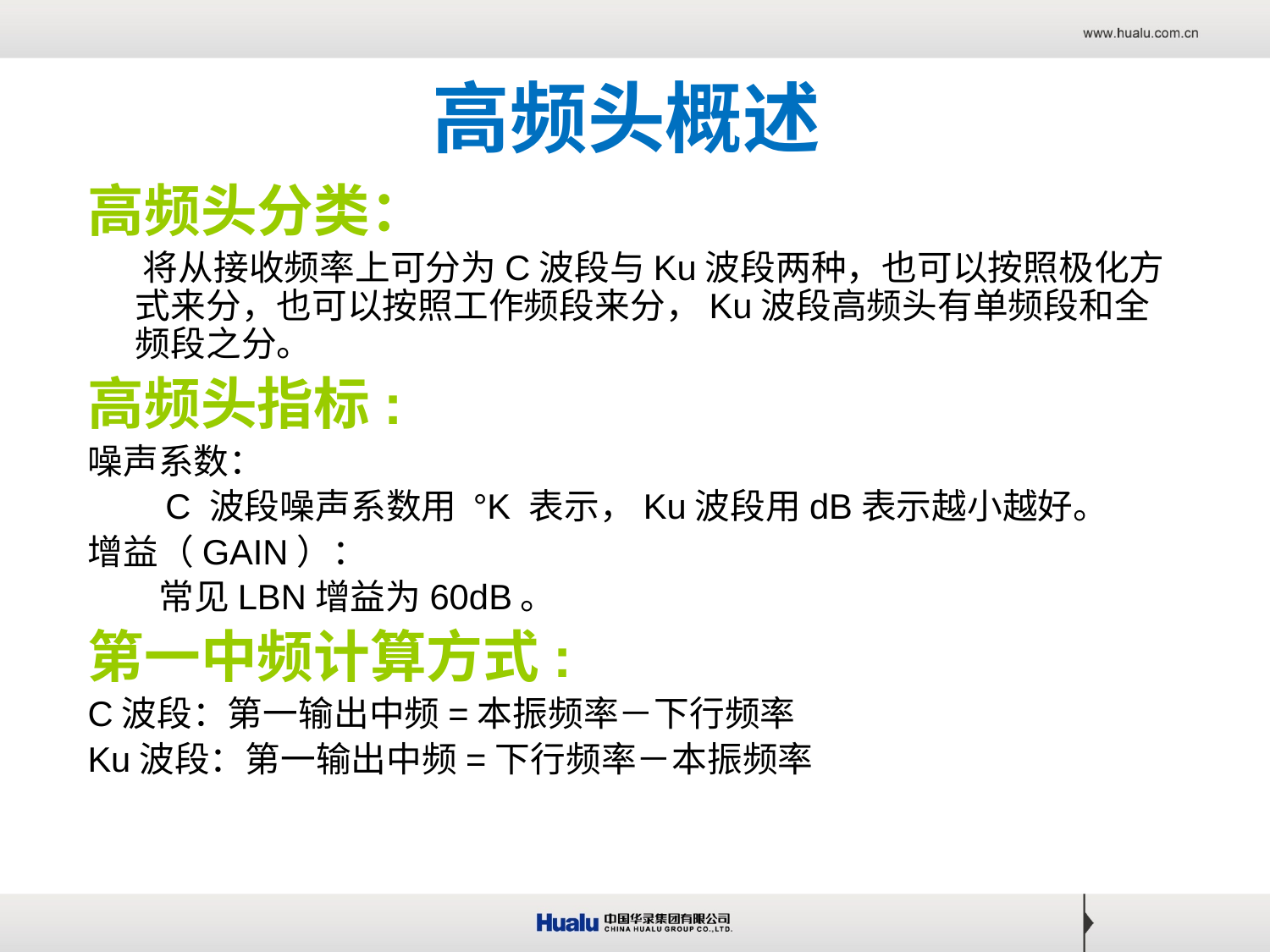

# 高频头概述
高频头分类：
      将从接收频率上可分为C波段与Ku波段两种，也可以按照极化方式来分，也可以按照工作频段来分，Ku波段高频头有单频段和全频段之分。
高频头指标:
噪声系数：
        C 波段噪声系数用 °K 表示，Ku波段用dB表示越小越好。
增益（GAIN）：
        常见LBN增益为60dB。
第一中频计算方式:
C波段：第一输出中频=本振频率－下行频率
Ku波段：第一输出中频=下行频率－本振频率